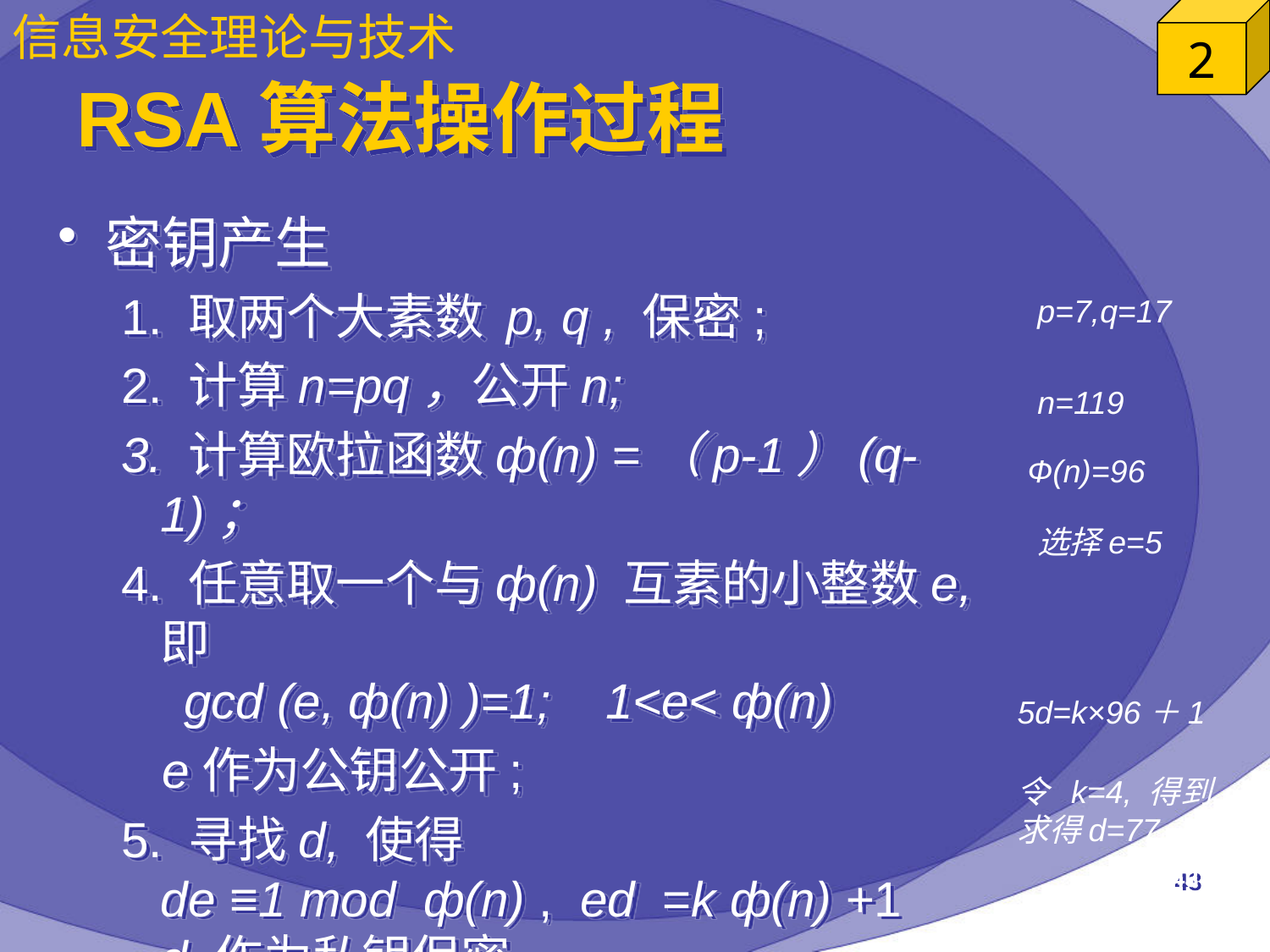

# RSA算法操作过程
密钥产生
1. 取两个大素数 p, q , 保密;
2. 计算n=pq，公开n;
3. 计算欧拉函数ф(n) =（p-1）(q-1)；
4. 任意取一个与ф(n) 互素的小整数e, 即
 gcd (e, ф(n) )=1;    1<e< ф(n)
   e作为公钥公开;
5. 寻找d, 使得
de ≡1 mod  ф(n) ,  ed  =k ф(n) +1
d 作为私钥保密。
p=7,q=17
n=119
Ф(n)=96
选择e=5
5d=k×96＋1

令  k=4, 得到
求得d=77
43